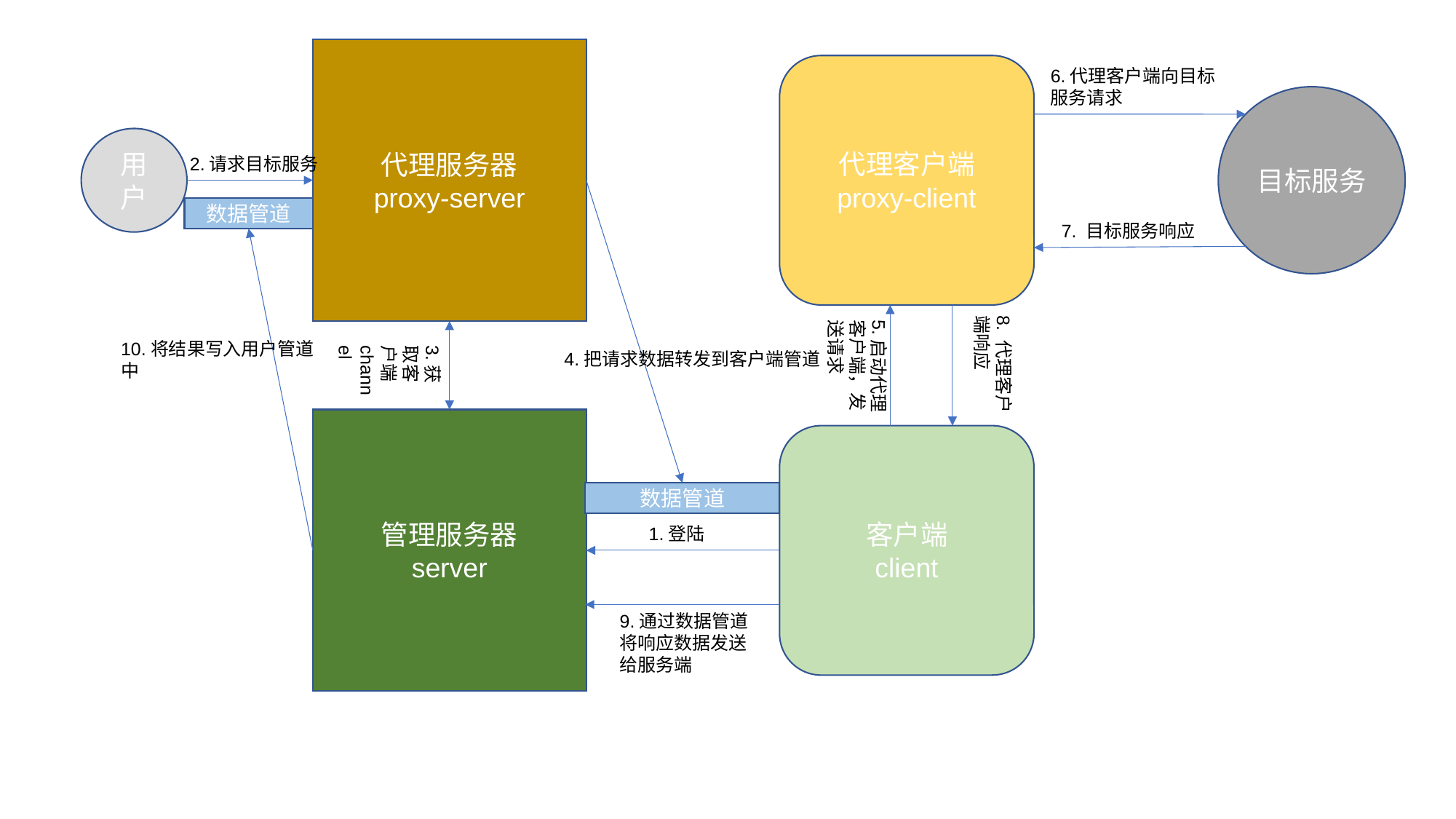

代理服务器
proxy-server
代理客户端
proxy-client
6.代理客户端向目标服务请求
目标服务
用户
2.请求目标服务
数据管道
7. 目标服务响应
8. 代理客户端响应
5.启动代理客户端，发送请求
10.将结果写入用户管道中
3.获取客户端channel
4.把请求数据转发到客户端管道
管理服务器
server
客户端
client
数据管道
1.登陆
9.通过数据管道将响应数据发送给服务端